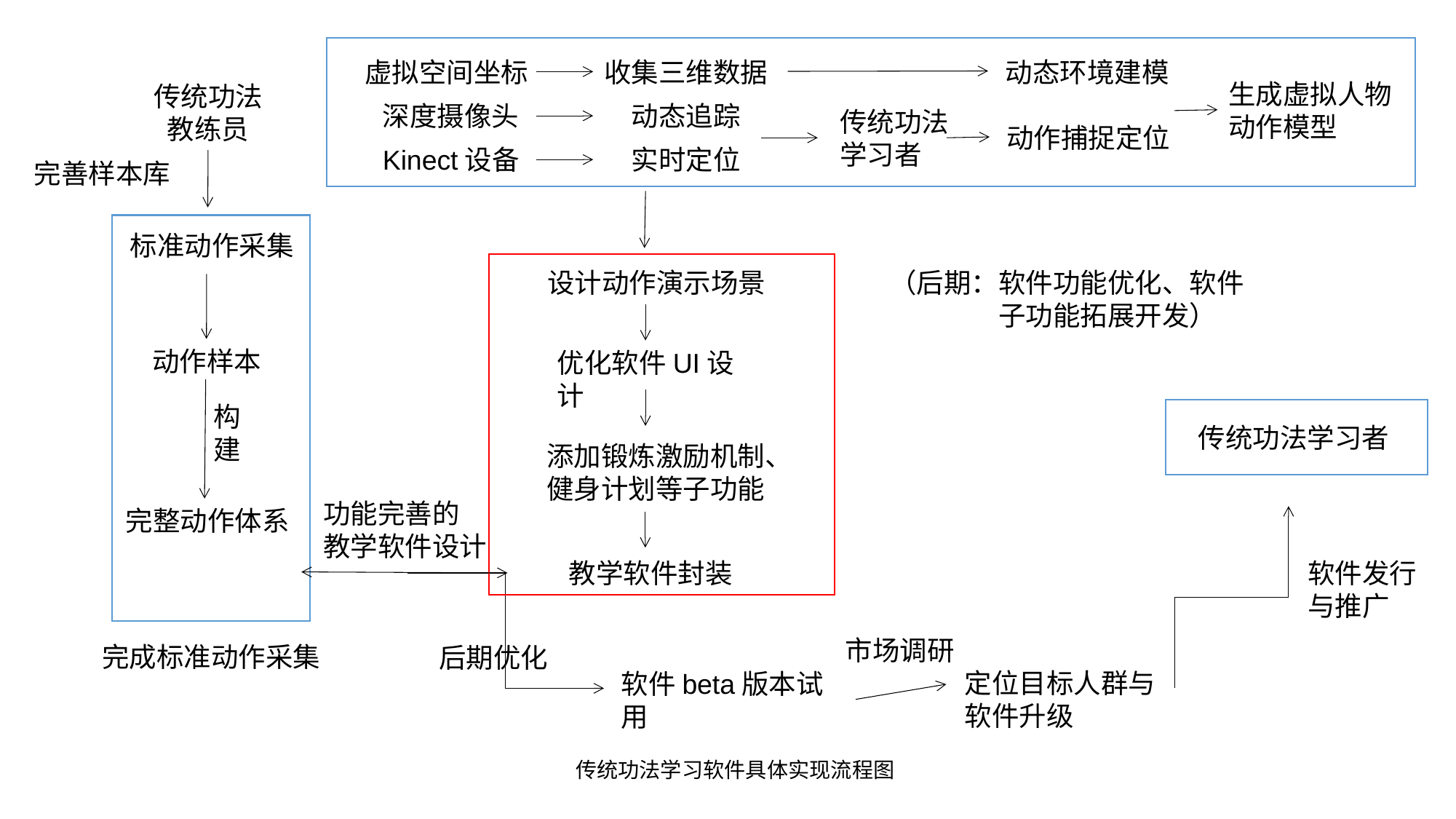

虚拟空间坐标
收集三维数据
动态环境建模
生成虚拟人物动作模型
传统功法
教练员
深度摄像头
动态追踪
传统功法学习者
动作捕捉定位
Kinect设备
实时定位
完善样本库

标准动作采集

设计动作演示场景
（后期：软件功能优化、软件	子功能拓展开发）
动作样本
优化软件UI设计
构建

传统功法学习者
添加锻炼激励机制、健身计划等子功能
功能完善的
教学软件设计
完整动作体系
教学软件封装
软件发行
与推广
市场调研
完成标准动作采集

后期优化
定位目标人群与软件升级
软件beta版本试用
传统功法学习软件具体实现流程图